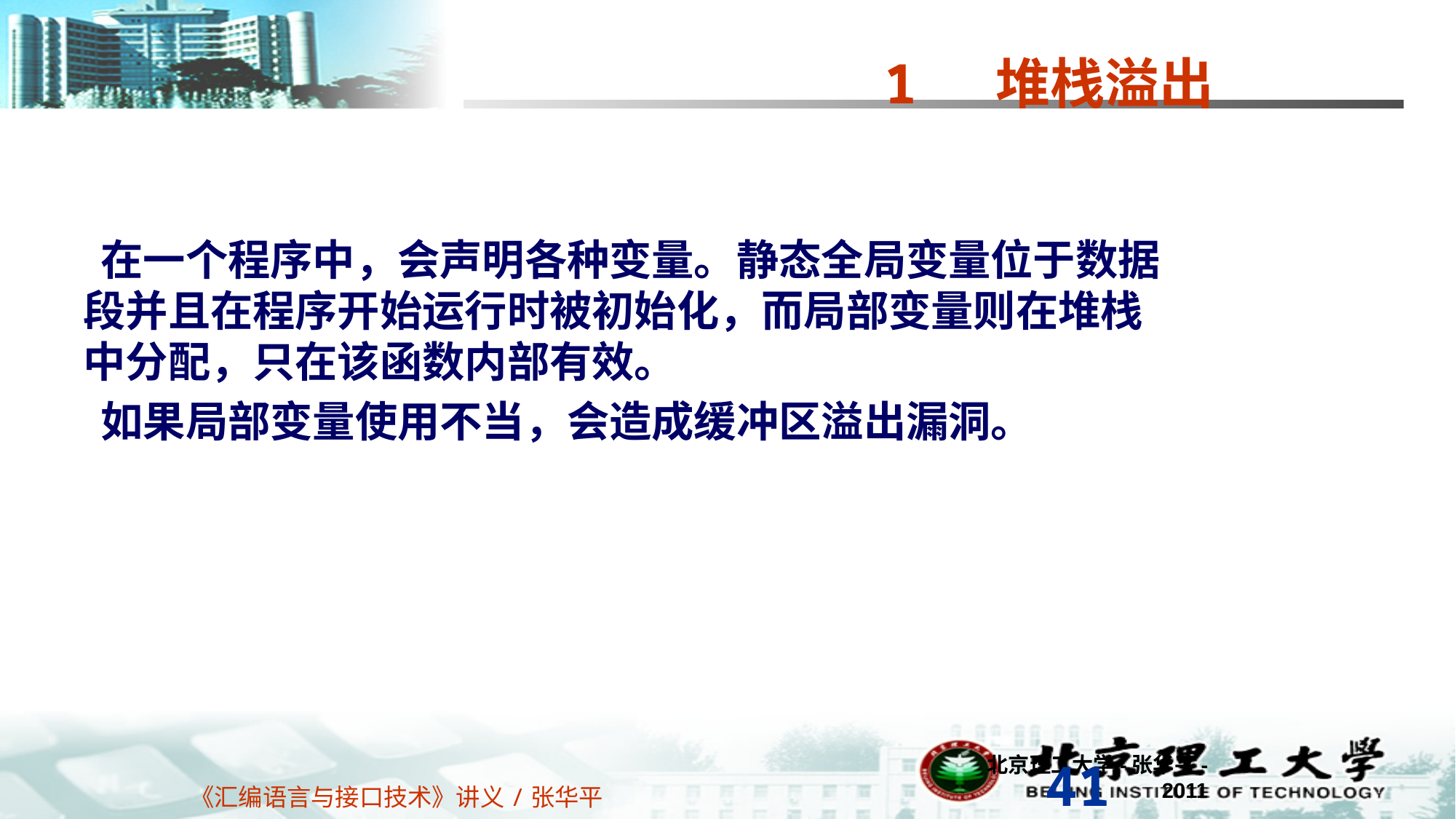

1  堆栈溢出
     在一个程序中，会声明各种变量。静态全局变量位于数据段并且在程序开始运行时被初始化，而局部变量则在堆栈中分配，只在该函数内部有效。
     如果局部变量使用不当，会造成缓冲区溢出漏洞。
北京理工大学-张华平-2011
41